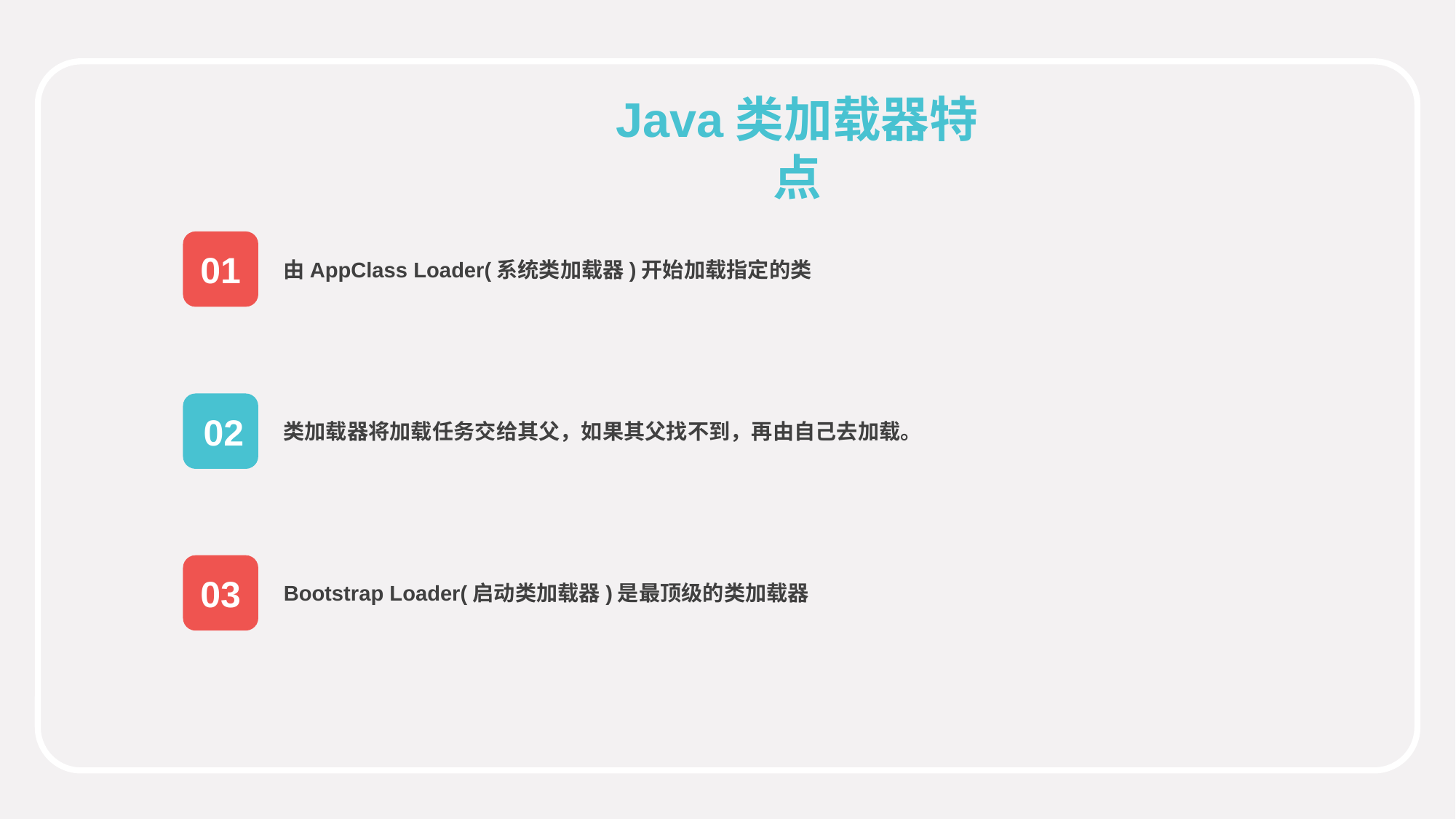

Java类加载器特点
01
由AppClass Loader(系统类加载器)开始加载指定的类
02
类加载器将加载任务交给其父，如果其父找不到，再由自己去加载。
03
Bootstrap Loader(启动类加载器)是最顶级的类加载器